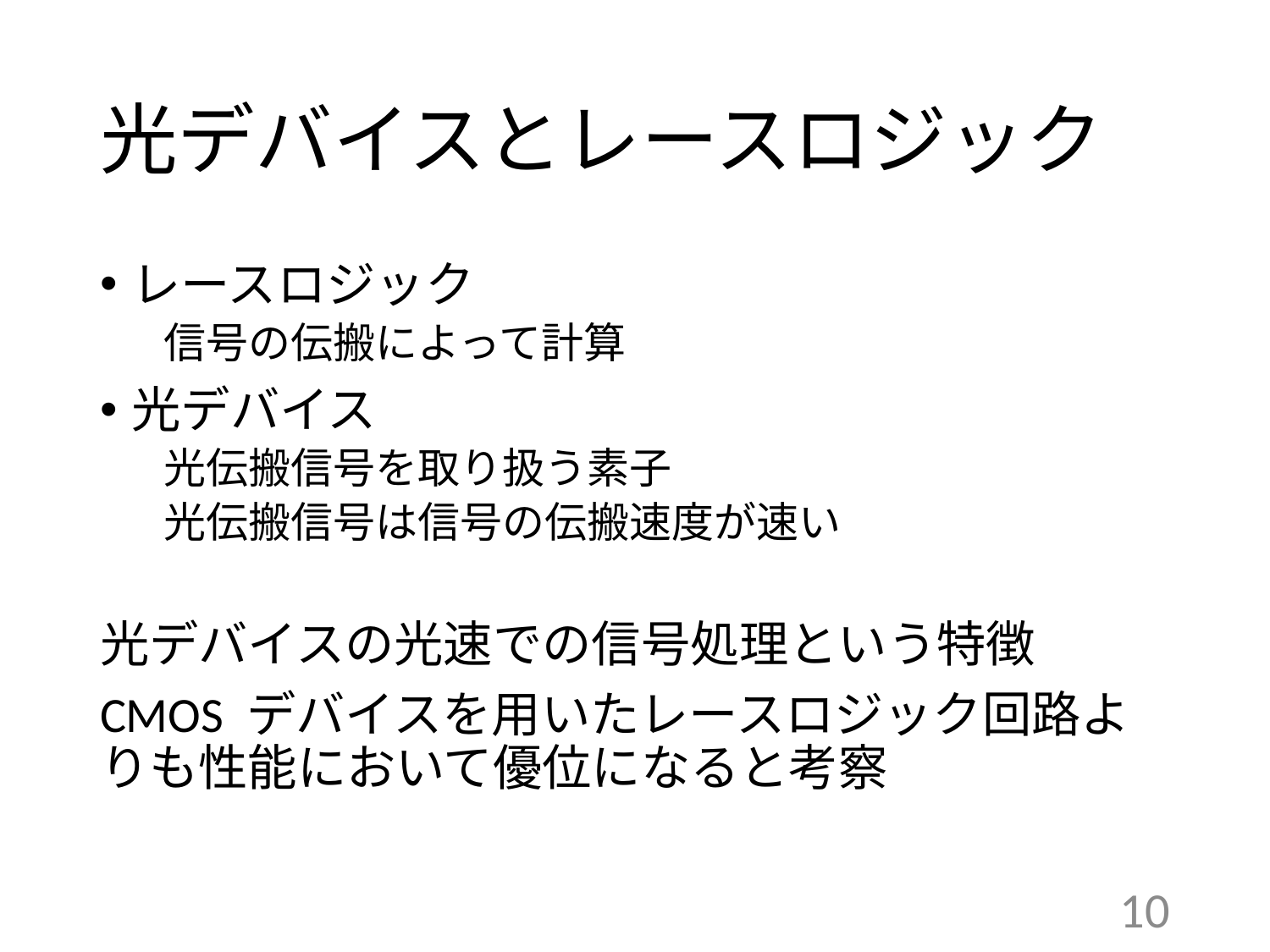

# 光デバイスとレースロジック
レースロジック
信号の伝搬によって計算
光デバイス
光伝搬信号を取り扱う素子
光伝搬信号は信号の伝搬速度が速い

光デバイスの光速での信号処理という特徴
CMOS デバイスを用いたレースロジック回路よりも性能において優位になると考察
10